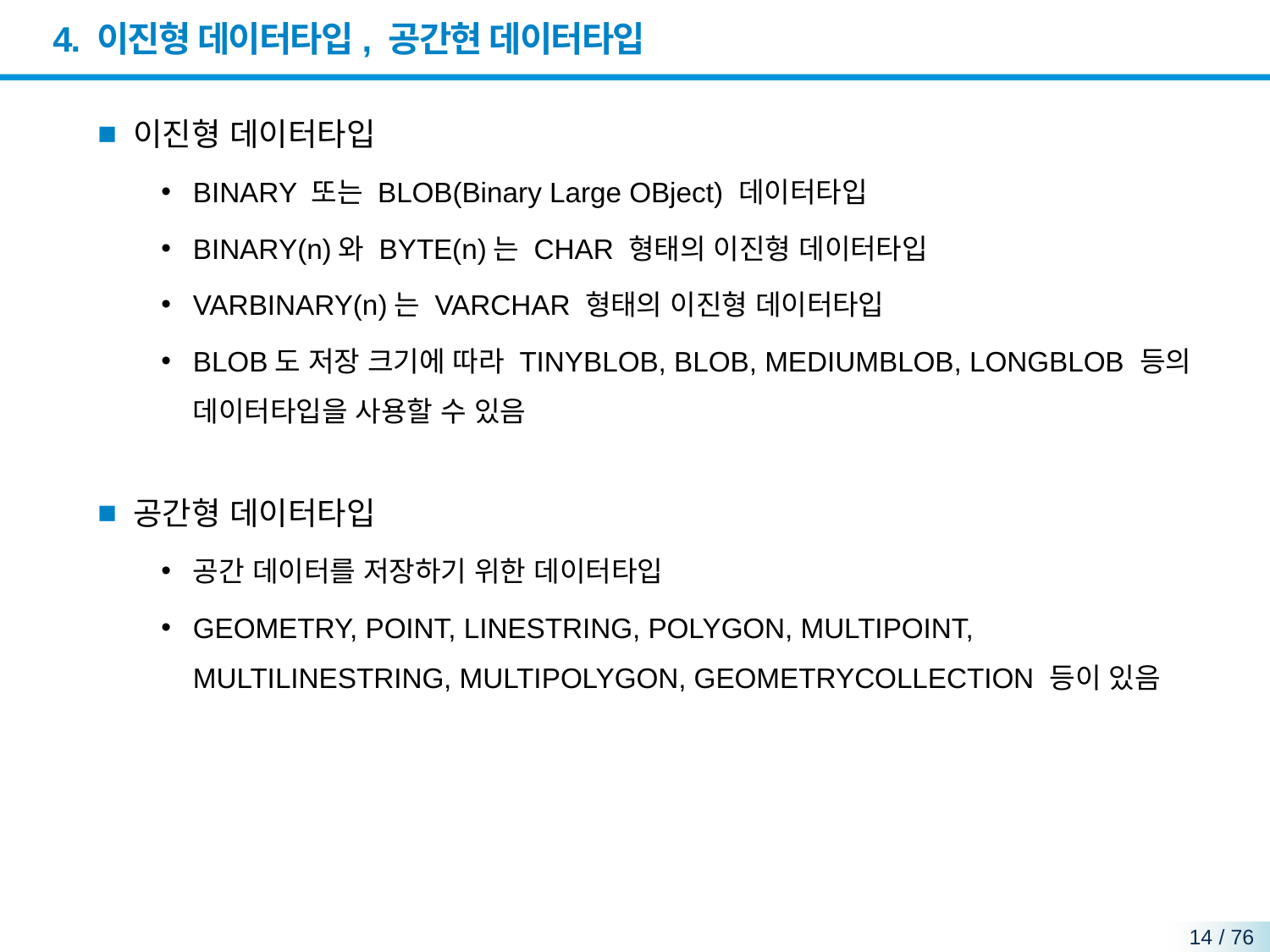

# 4. 이진형 데이터타입, 공간현 데이터타입
이진형 데이터타입
BINARY 또는 BLOB(Binary Large OBject) 데이터타입
BINARY(n)와 BYTE(n)는 CHAR 형태의 이진형 데이터타입
VARBINARY(n)는 VARCHAR 형태의 이진형 데이터타입
BLOB도 저장 크기에 따라 TINYBLOB, BLOB, MEDIUMBLOB, LONGBLOB 등의 데이터타입을 사용할 수 있음

공간형 데이터타입
공간 데이터를 저장하기 위한 데이터타입
GEOMETRY, POINT, LINESTRING, POLYGON, MULTIPOINT, MULTILINESTRING, MULTIPOLYGON, GEOMETRYCOLLECTION 등이 있음